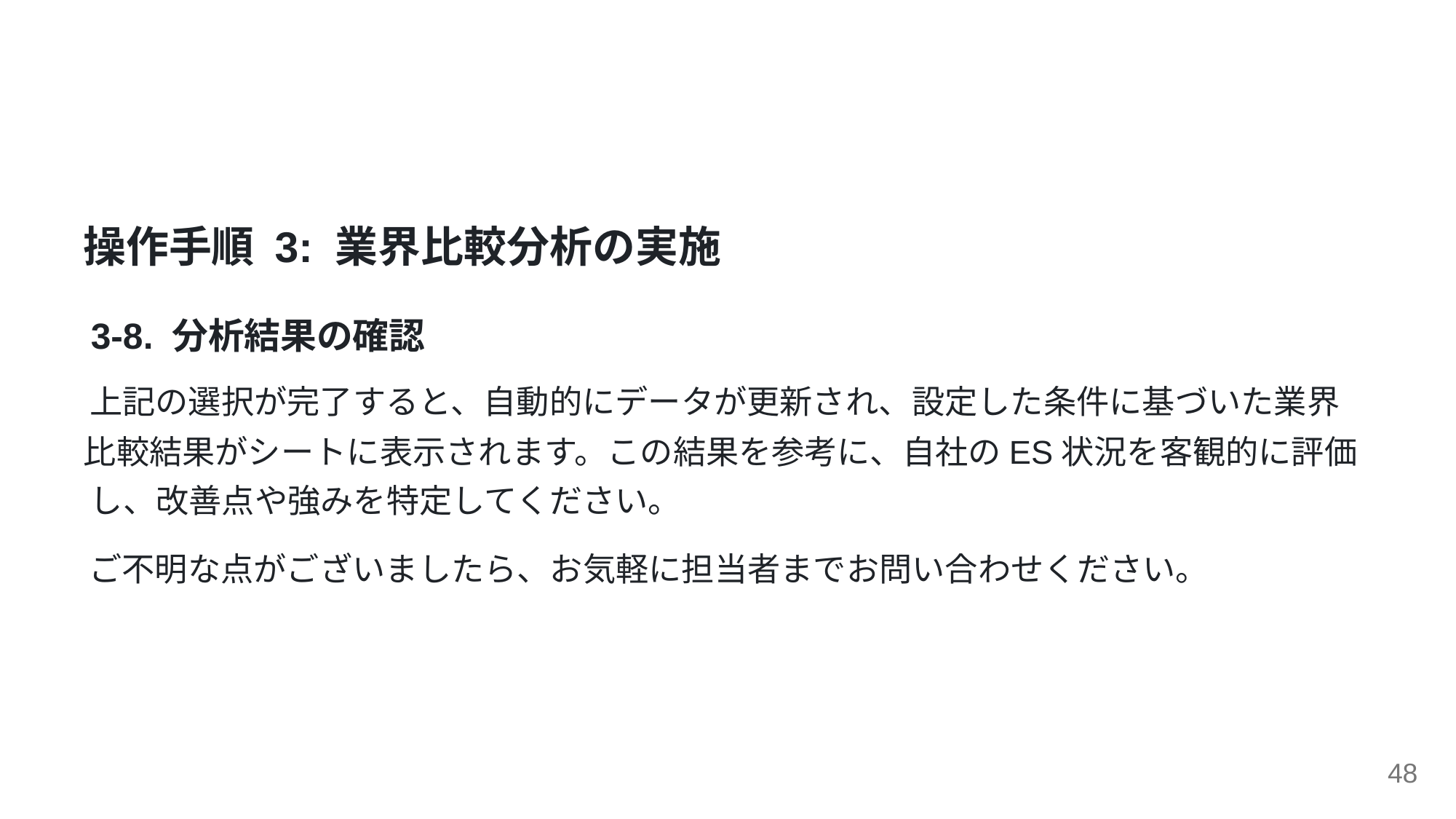

操作⼿順 3: 業界⽐較分析の実施
3-8. 分析結果の確認
上記の選択が完了すると、⾃動的にデータが更新され、設定した条件に基づいた業界
⽐較結果がシートに表⽰されます。この結果を参考に、⾃社のES状況を客観的に評価
し、改善点や強みを特定してください。
ご不明な点がございましたら、お気軽に担当者までお問い合わせください。
48